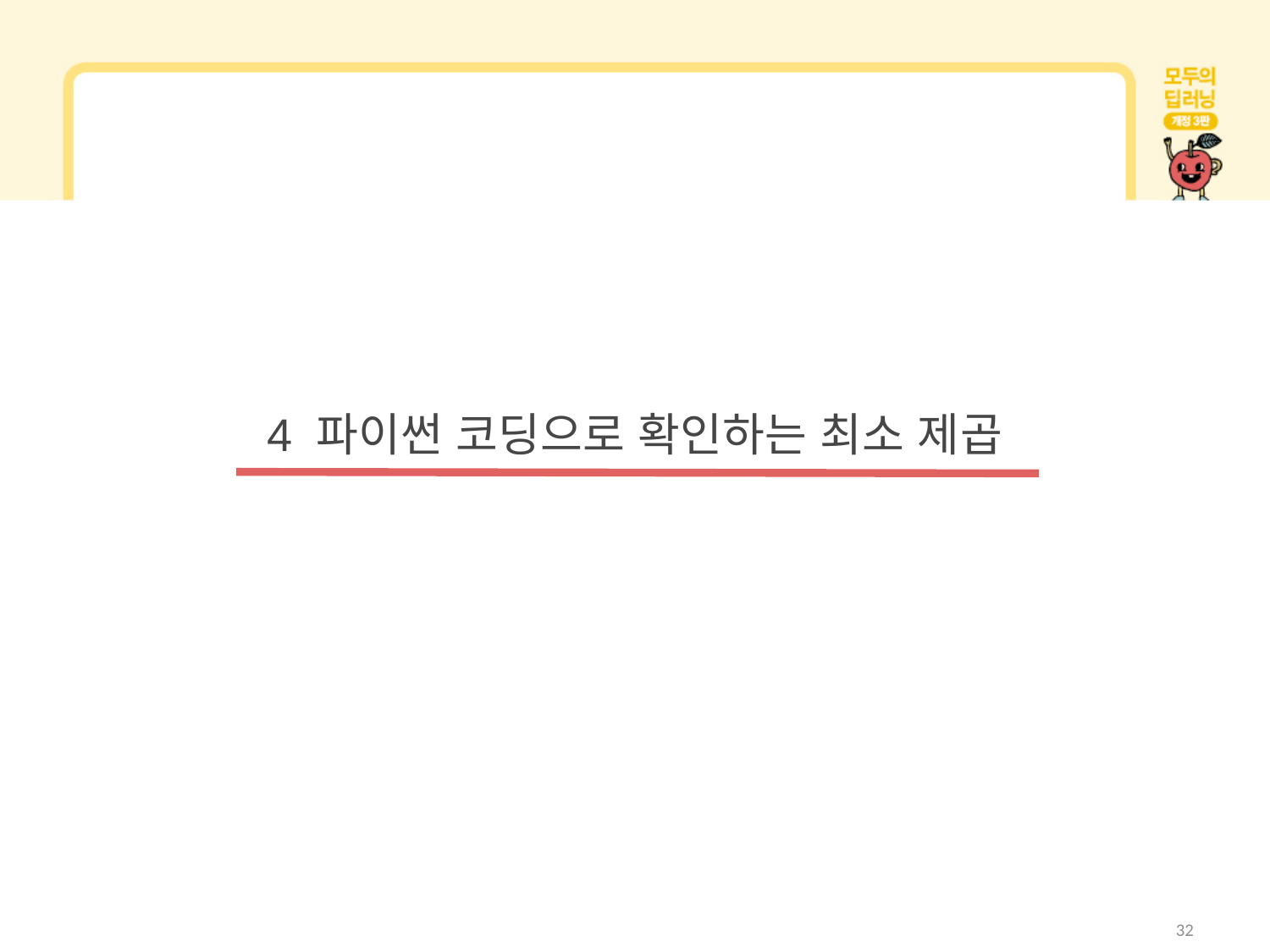

# 4 파이썬 코딩으로 확인하는 최소 제곱
32